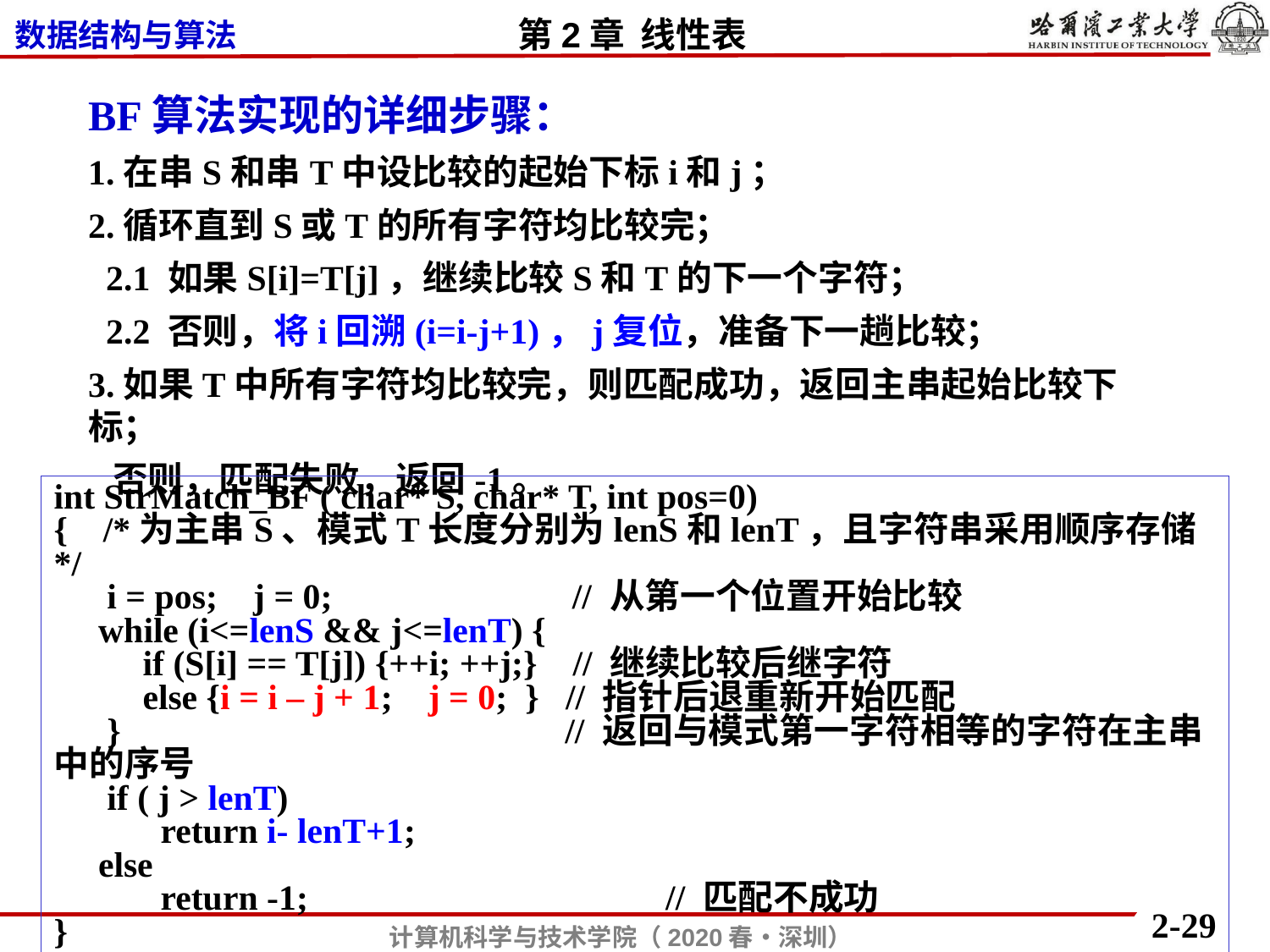

BF算法实现的详细步骤：
1.在串S和串T中设比较的起始下标i和j；
2.循环直到S或T的所有字符均比较完；
  2.1 如果S[i]=T[j]，继续比较S和T的下一个字符；
  2.2 否则，将i回溯(i=i-j+1)，j复位，准备下一趟比较；
3.如果T中所有字符均比较完，则匹配成功，返回主串起始比较下标；
  否则，匹配失败，返回-1。
int StrMatch_BF ( char* S, char* T, int pos=0)
{    /*为主串S、模式T长度分别为lenS和lenT，且字符串采用顺序存储*/
      i = pos;    j = 0;                           // 从第一个位置开始比较
     while (i<=lenS && j<=lenT) {
          if (S[i] == T[j]) {++i; ++j;}    // 继续比较后继字符
          else {i = i – j + 1;    j = 0;  }   // 指针后退重新开始匹配
      }                                                  // 返回与模式第一字符相等的字符在主串中的序号
      if ( j > lenT)
            return i- lenT+1;
     else
            return -1;	                          // 匹配不成功
}